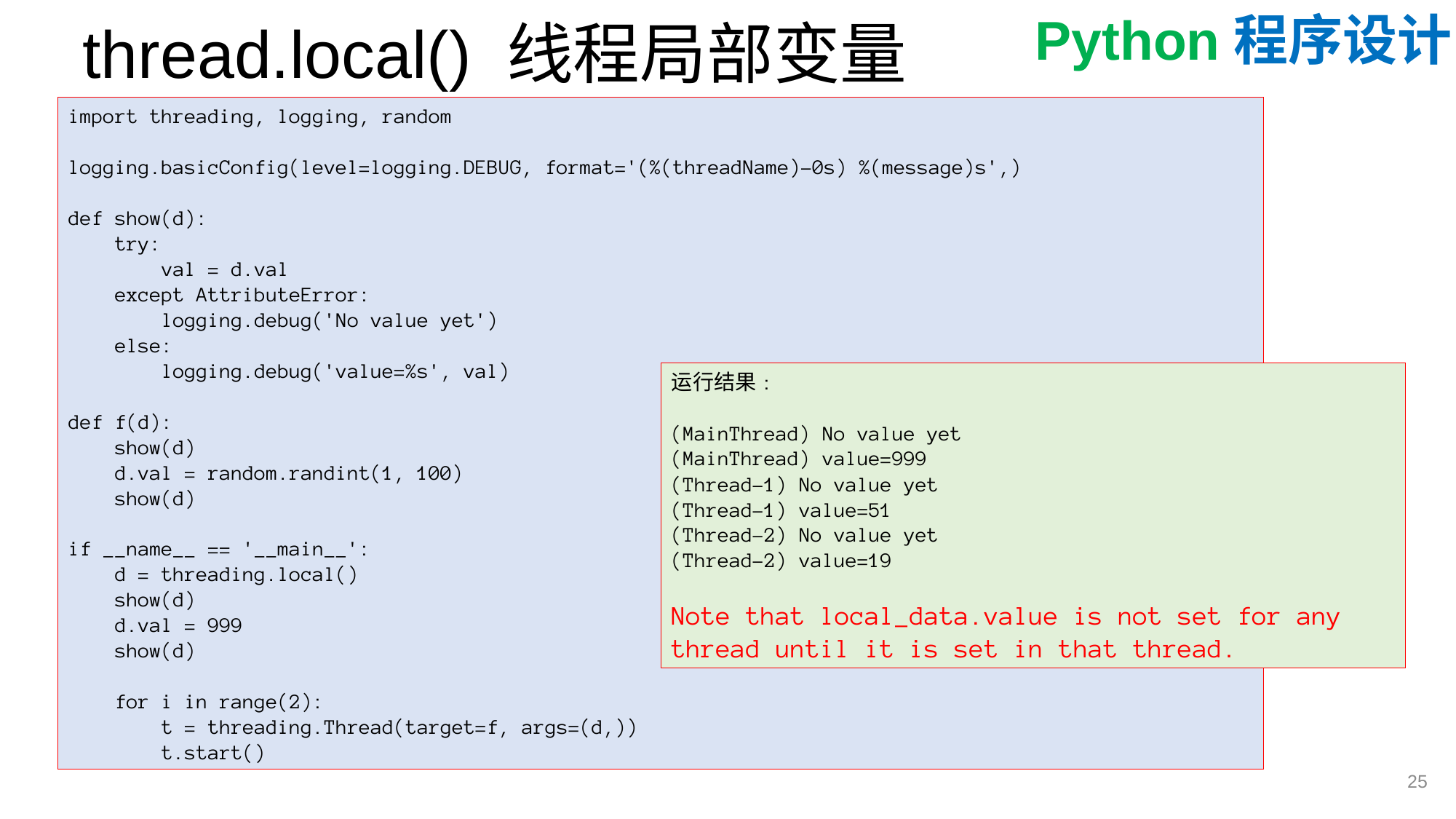

# thread.local() 线程局部变量
import threading, logging, random

logging.basicConfig(level=logging.DEBUG, format='(%(threadName)-0s) %(message)s',)

def show(d):
    try:
        val = d.val
    except AttributeError:
        logging.debug('No value yet')
    else:
        logging.debug('value=%s', val)

def f(d):
    show(d)
    d.val = random.randint(1, 100)
    show(d)

if __name__ == '__main__':
    d = threading.local()
    show(d)
    d.val = 999
    show(d)

    for i in range(2):
        t = threading.Thread(target=f, args=(d,))
        t.start()
运行结果:

(MainThread) No value yet
(MainThread) value=999
(Thread-1) No value yet
(Thread-1) value=51
(Thread-2) No value yet
(Thread-2) value=19

Note that local_data.value is not set for any thread until it is set in that thread.
25